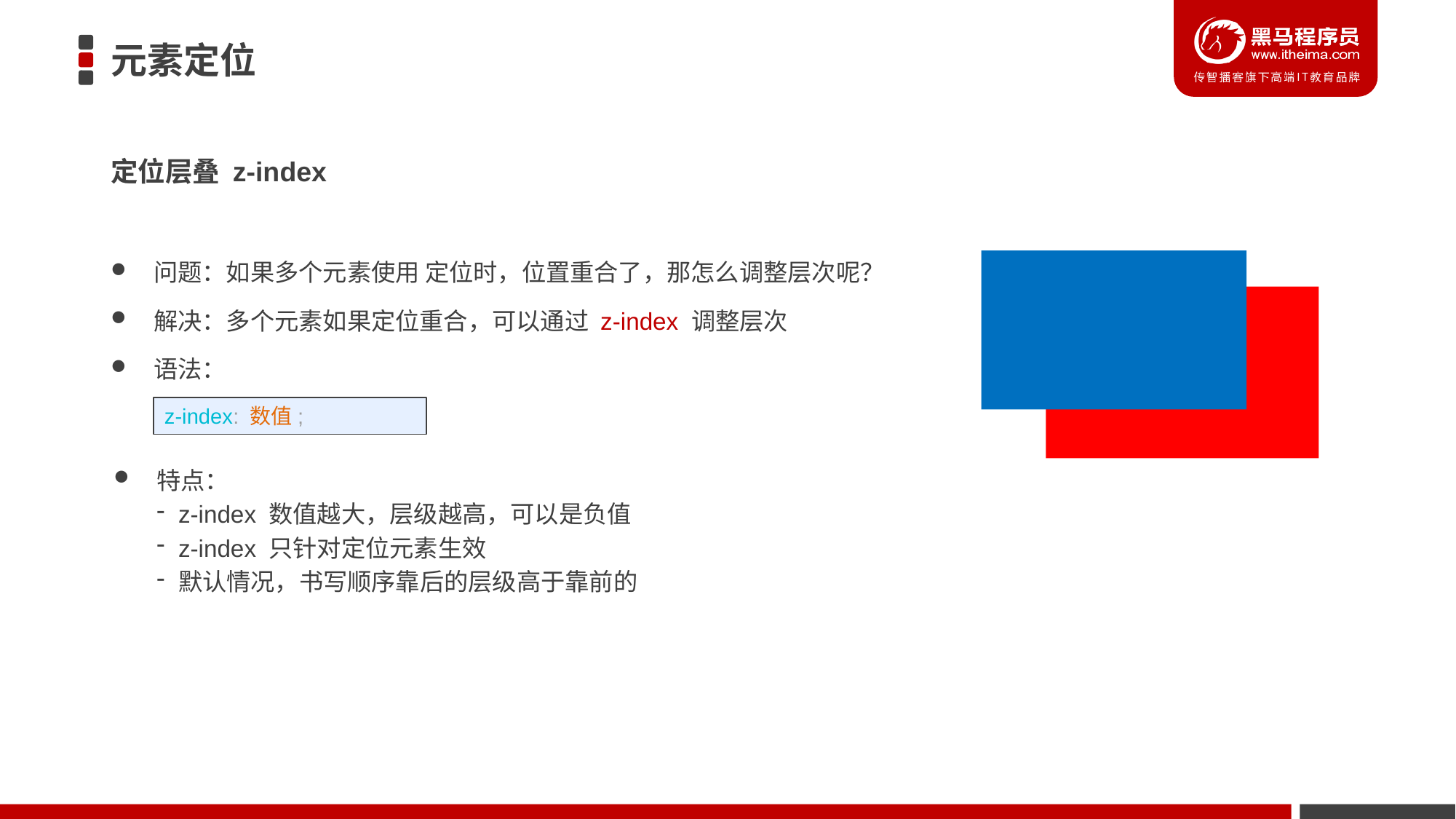

# 元素定位
定位层叠 z-index
问题：如果多个元素使用 定位时，位置重合了，那怎么调整层次呢？
解决：多个元素如果定位重合，可以通过 z-index 调整层次
语法：

z-index: 数值;
特点：
z-index 数值越大，层级越高，可以是负值
z-index 只针对定位元素生效
默认情况，书写顺序靠后的层级高于靠前的